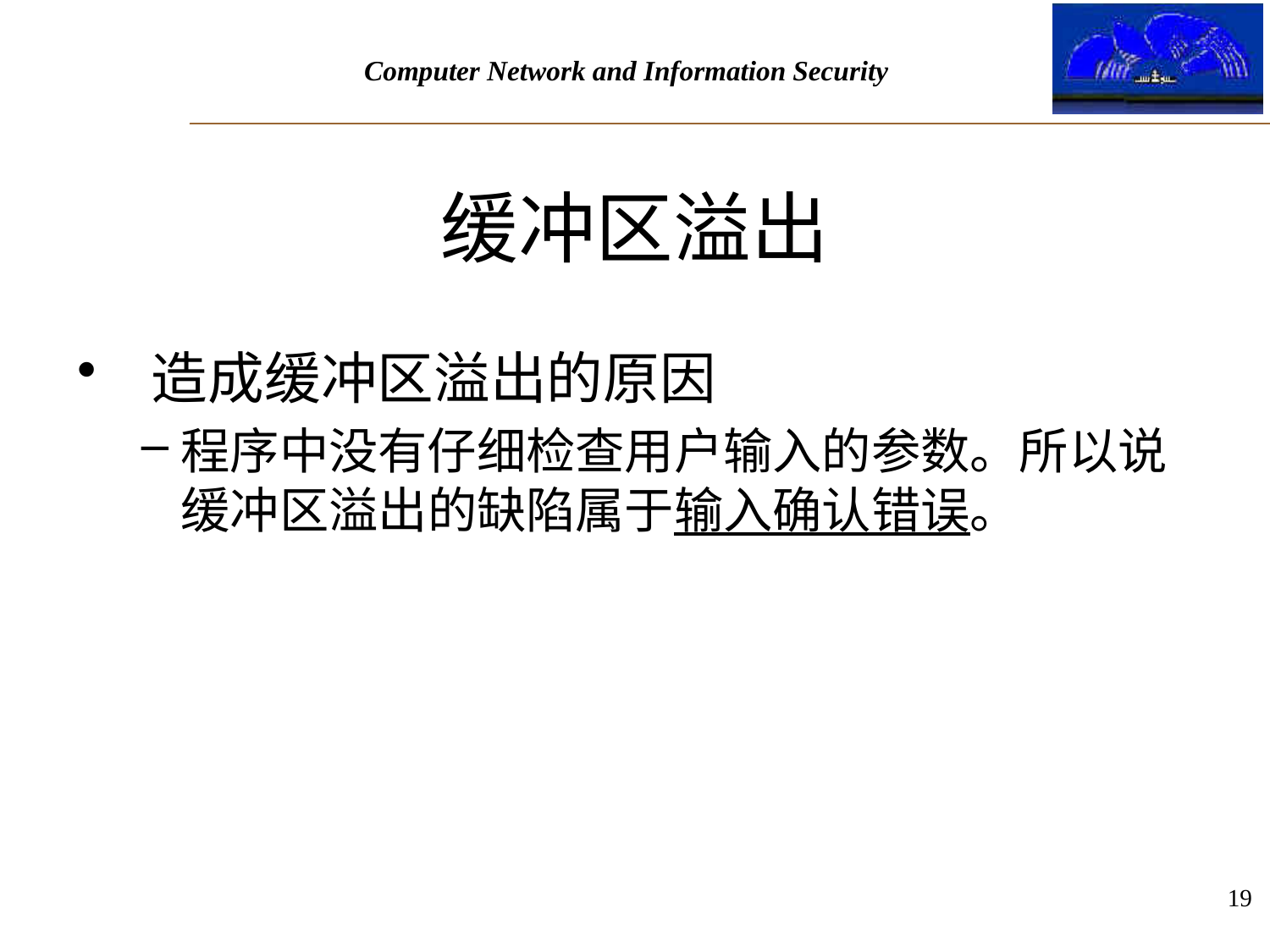

# 缓冲区溢出
 造成缓冲区溢出的原因
程序中没有仔细检查用户输入的参数。所以说缓冲区溢出的缺陷属于输入确认错误。
19